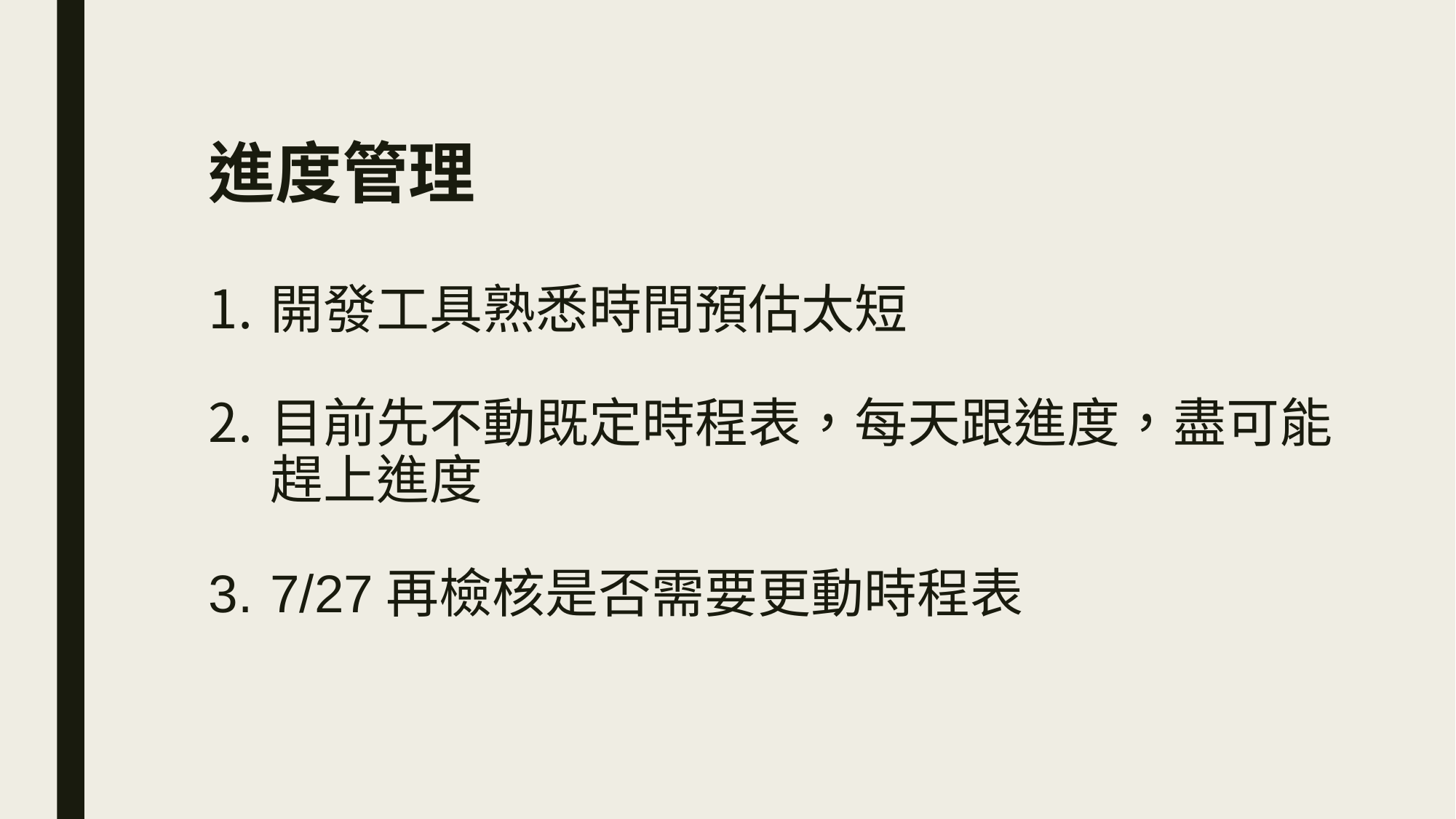

進度管理

開發工具熟悉時間預估太短

目前先不動既定時程表，每天跟進度，盡可能趕上進度

7/27再檢核是否需要更動時程表